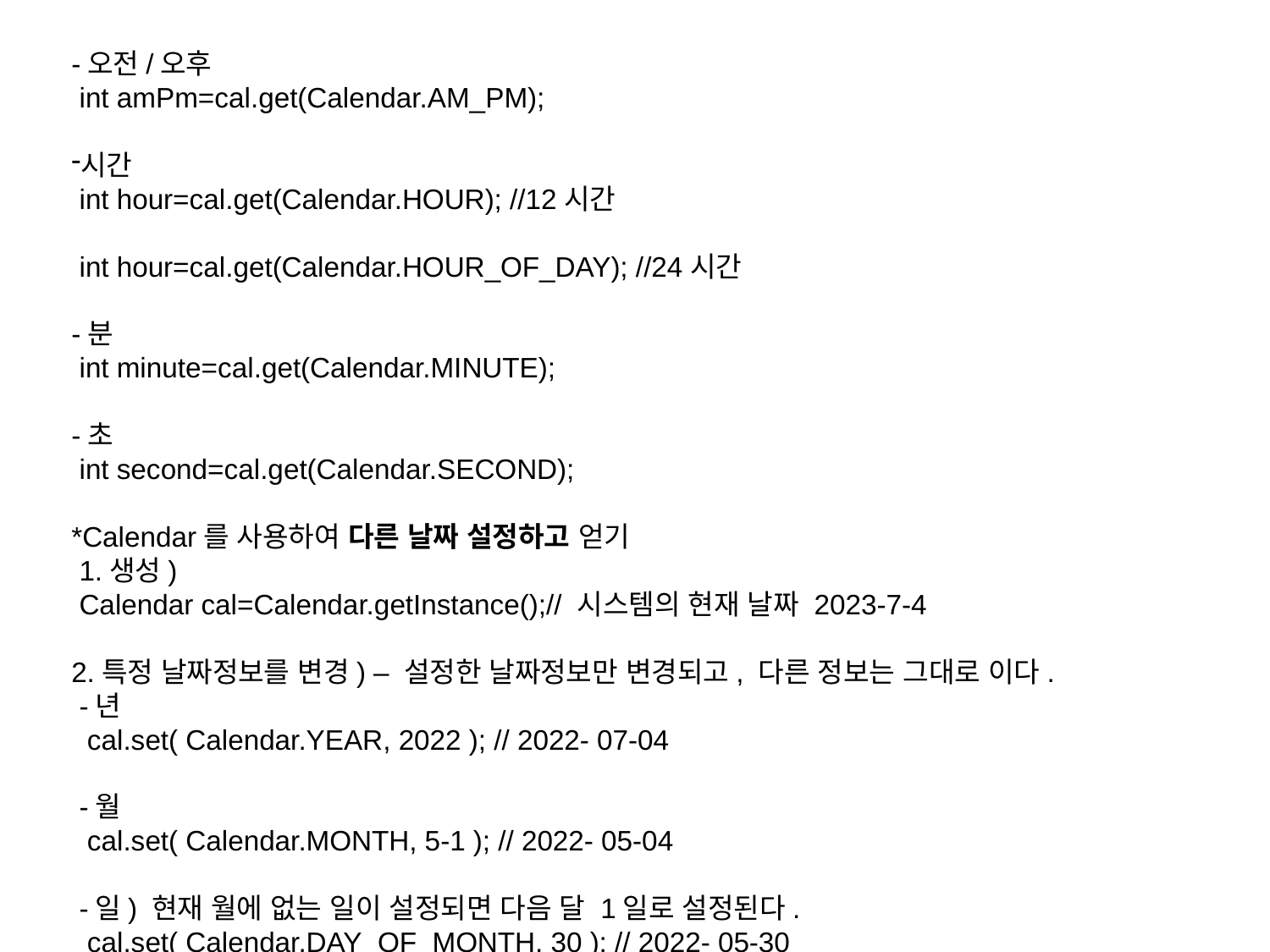

-오전/오후
 int amPm=cal.get(Calendar.AM_PM);

시간
 int hour=cal.get(Calendar.HOUR); //12시간

 int hour=cal.get(Calendar.HOUR_OF_DAY); //24시간

-분
 int minute=cal.get(Calendar.MINUTE);

-초
 int second=cal.get(Calendar.SECOND);

*Calendar를 사용하여 다른 날짜 설정하고 얻기
 1.생성)
 Calendar cal=Calendar.getInstance();// 시스템의 현재 날짜 2023-7-4

2.특정 날짜정보를 변경) – 설정한 날짜정보만 변경되고, 다른 정보는 그대로 이다.
 -년
  cal.set( Calendar.YEAR, 2022 ); // 2022- 07-04

 -월
  cal.set( Calendar.MONTH, 5-1 ); // 2022- 05-04

 -일) 현재 월에 없는 일이 설정되면 다음 달 1일로 설정된다.
  cal.set( Calendar.DAY_OF_MONTH, 30 ); // 2022- 05-30